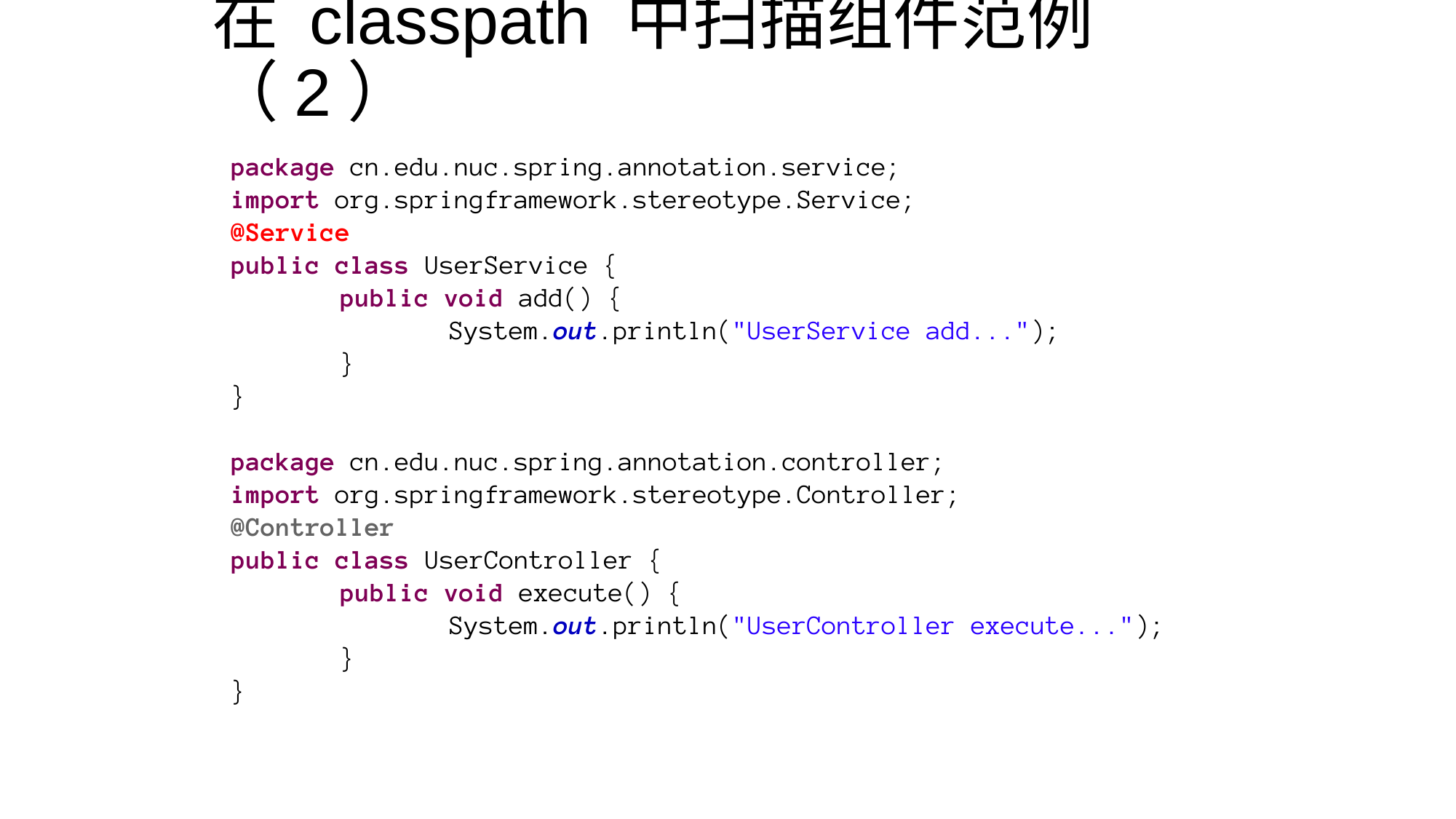

# 在 classpath 中扫描组件范例（2）
package cn.edu.nuc.spring.annotation.service;
import org.springframework.stereotype.Service;
@Service
public class UserService {
	public void add() {
		System.out.println("UserService add...");
	}
}

package cn.edu.nuc.spring.annotation.controller;
import org.springframework.stereotype.Controller;
@Controller
public class UserController {
	public void execute() {
		System.out.println("UserController execute...");
	}
}